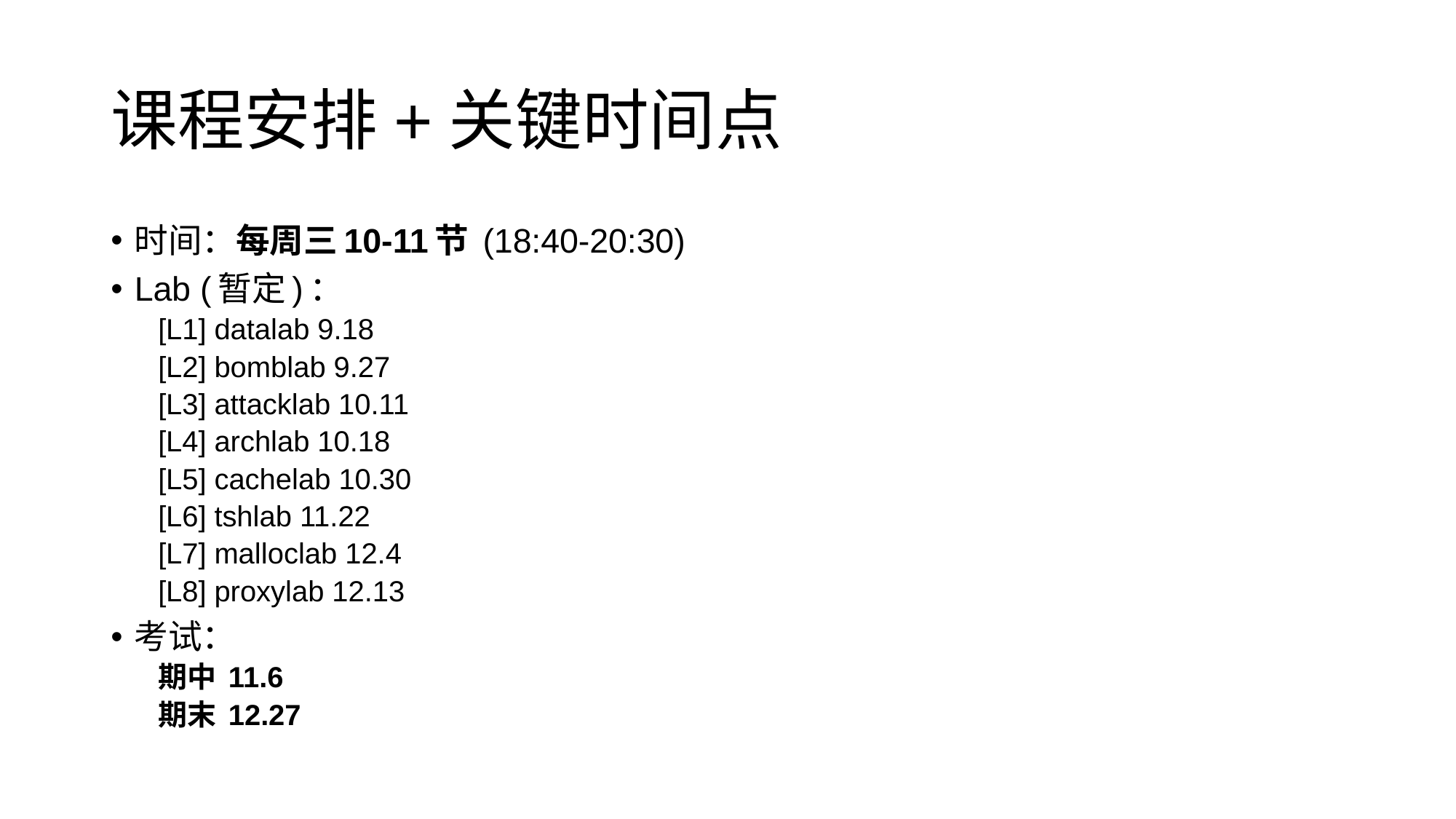

# 课程安排+关键时间点
时间：每周三10-11节 (18:40-20:30)
Lab (暂定)：
[L1] datalab 9.18
[L2] bomblab 9.27
[L3] attacklab 10.11
[L4] archlab 10.18
[L5] cachelab 10.30
[L6] tshlab 11.22
[L7] malloclab 12.4
[L8] proxylab 12.13
考试：
期中 11.6
期末 12.27